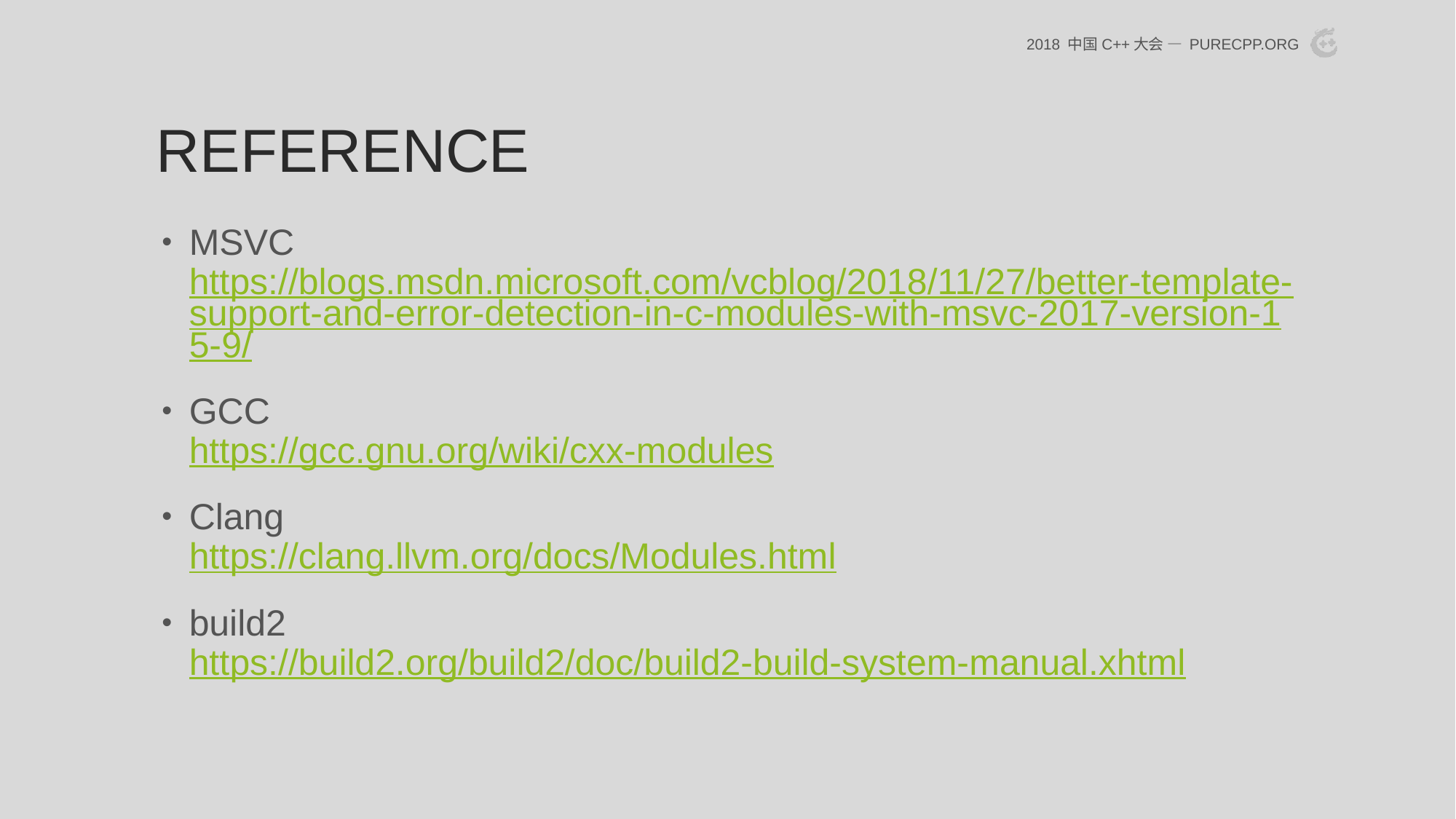

# reference
2018 中国C++大会 — purecpp.org
MSVC
https://blogs.msdn.microsoft.com/vcblog/2018/11/27/better-template-support-and-error-detection-in-c-modules-with-msvc-2017-version-15-9/
GCC
https://gcc.gnu.org/wiki/cxx-modules
Clang
https://clang.llvm.org/docs/Modules.html
build2
https://build2.org/build2/doc/build2-build-system-manual.xhtml